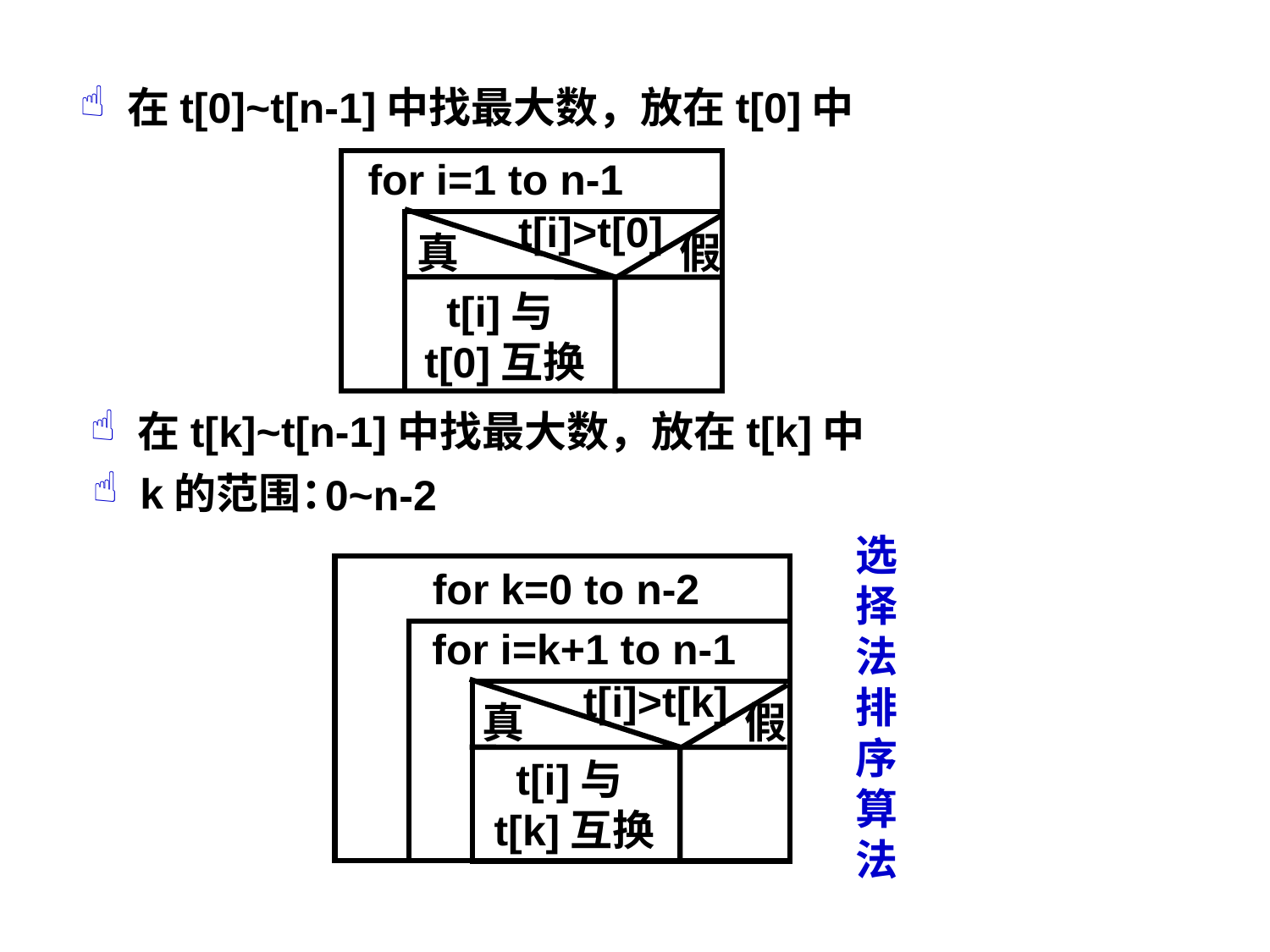

在t[0]~t[n-1]中找最大数，放在t[0]中
for i=1 to n-1

t[i]>t[0]

真
假

t[i]与t[0]互换
在t[k]~t[n-1]中找最大数，放在t[k]中
k的范围：
0~n-2
选择法排序算法

for k=0 to n-2
for i=k+1 to n-1

t[i]>t[k]

真
假
t[i]与t[k]互换